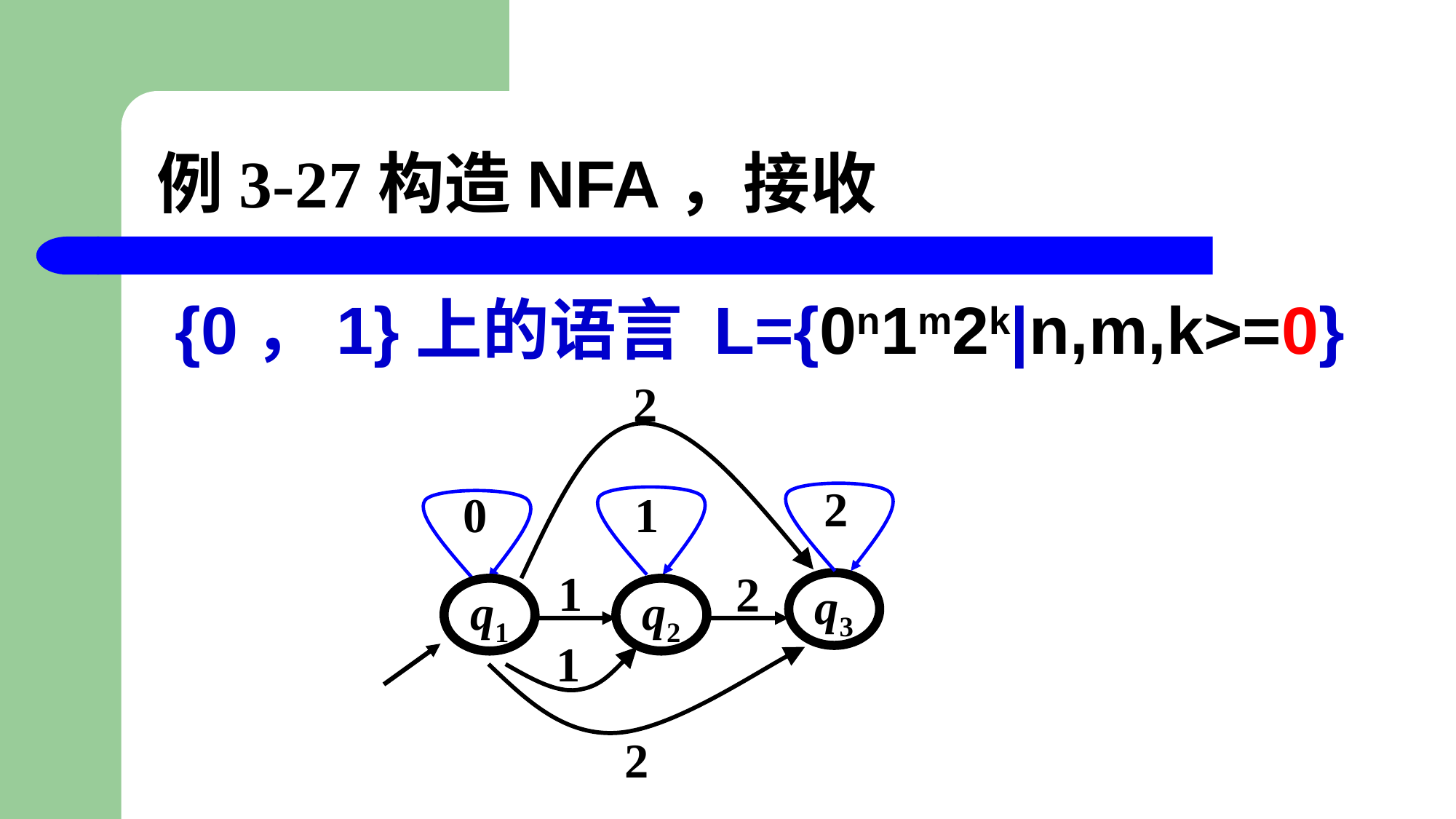

# 例3-27构造NFA，接收
 {0，1}上的语言 L={0n1m2k|n,m,k>=0}
2

2
0
1
1
2
q3
q1
q2

1

2